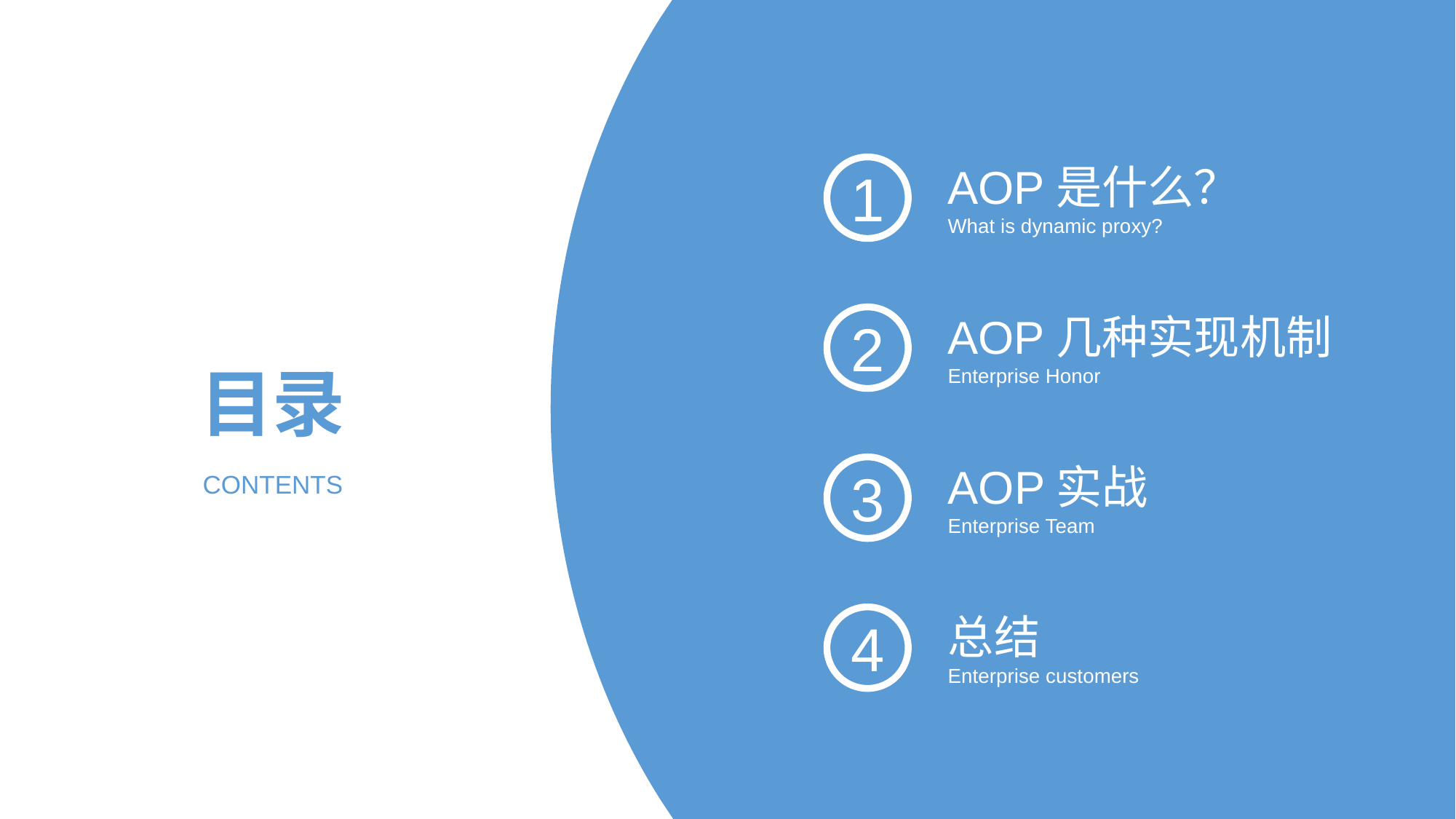

1
AOP是什么？
What is dynamic proxy?
2
AOP几种实现机制
Enterprise Honor
目录
CONTENTS
3
AOP实战
Enterprise Team
4
总结
Enterprise customers